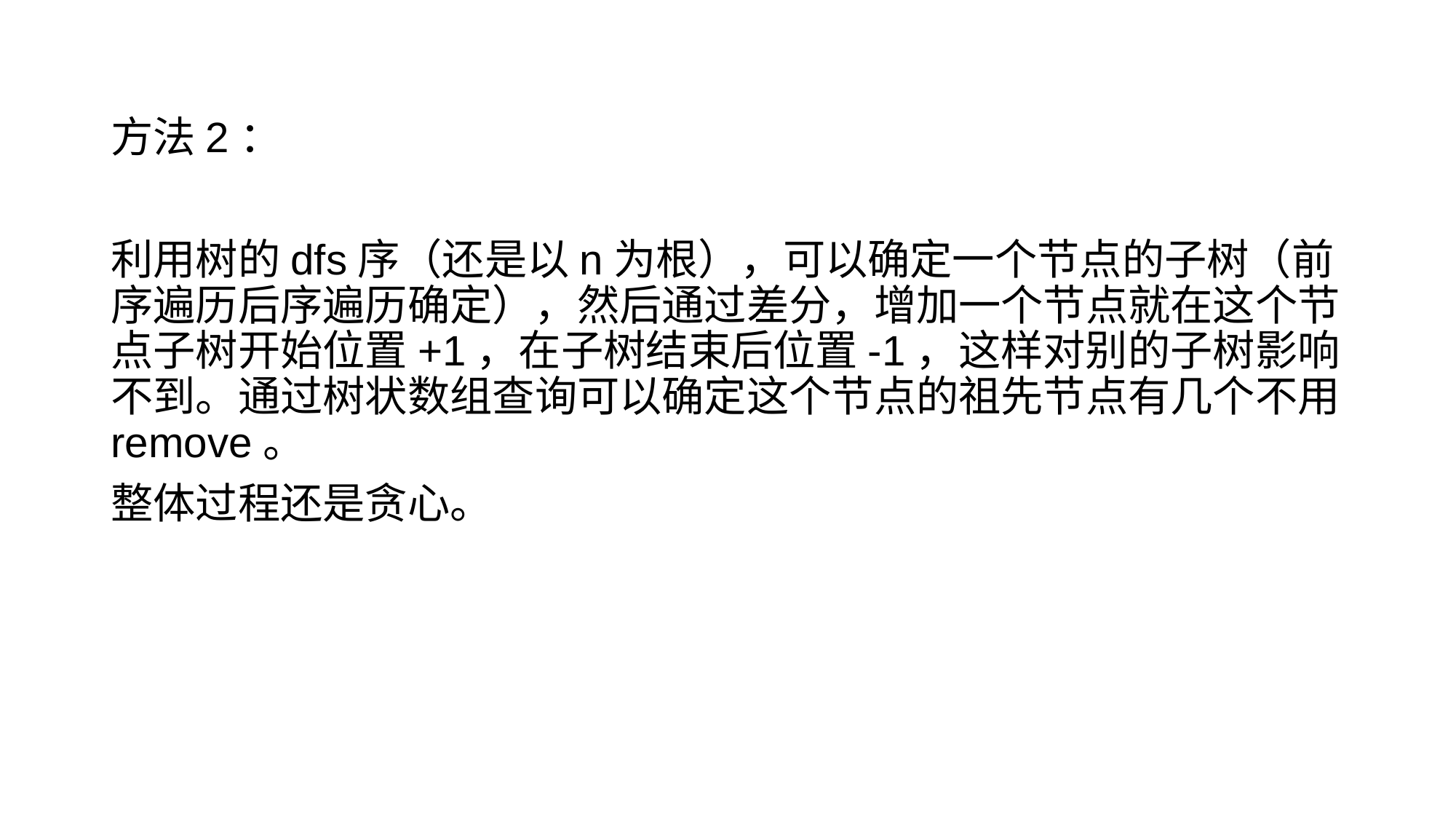

方法2：

利用树的dfs序（还是以n为根），可以确定一个节点的子树（前序遍历后序遍历确定），然后通过差分，增加一个节点就在这个节点子树开始位置+1，在子树结束后位置-1，这样对别的子树影响不到。通过树状数组查询可以确定这个节点的祖先节点有几个不用remove。
整体过程还是贪心。